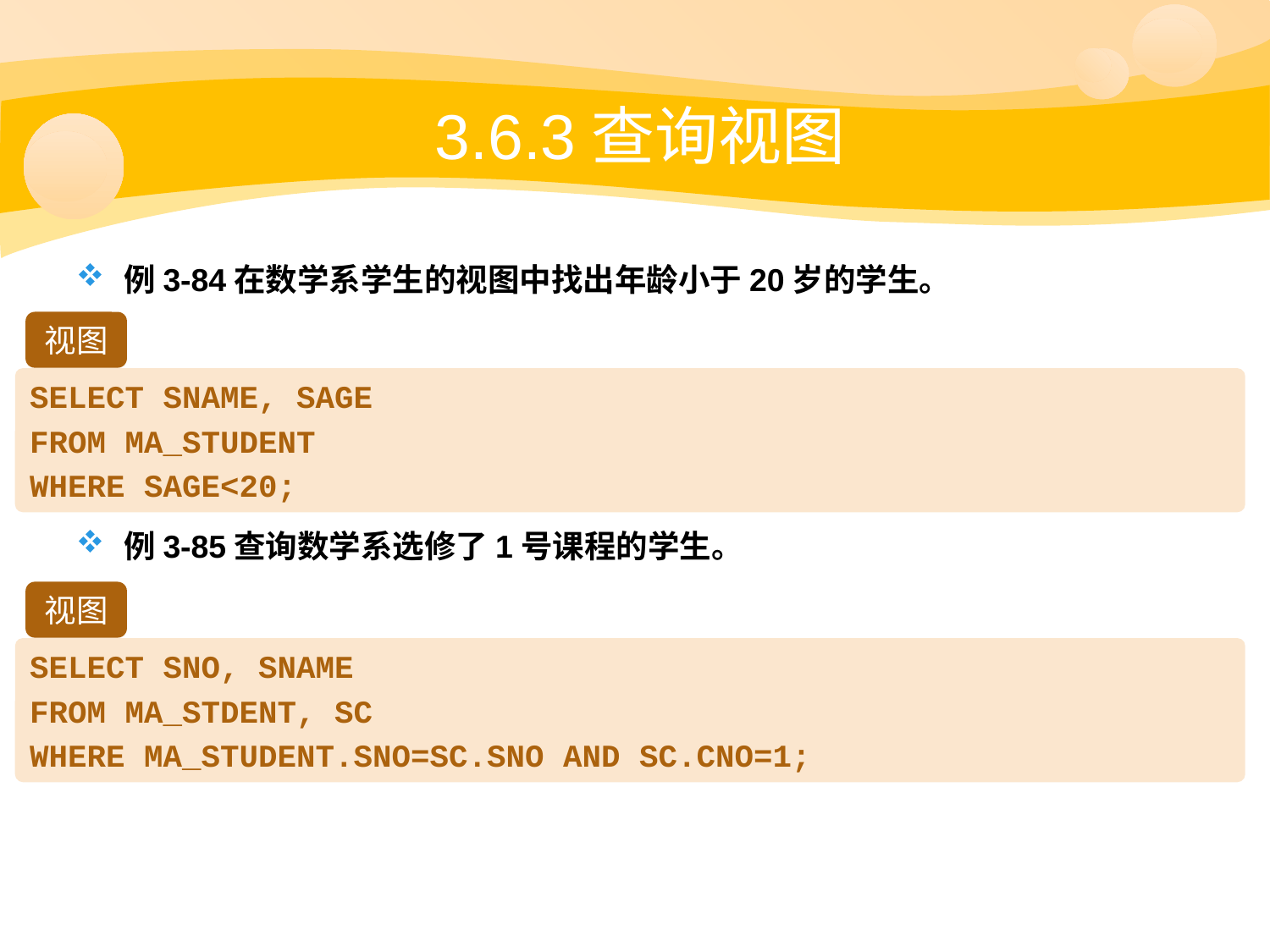

# 3.6.3查询视图
例3-84在数学系学生的视图中找出年龄小于20岁的学生。

例3-85查询数学系选修了1号课程的学生。

视图
SELECT SNAME, SAGE
FROM MA_STUDENT
WHERE SAGE<20;
视图
SELECT SNO, SNAME
FROM MA_STDENT, SC
WHERE MA_STUDENT.SNO=SC.SNO AND SC.CNO=1;